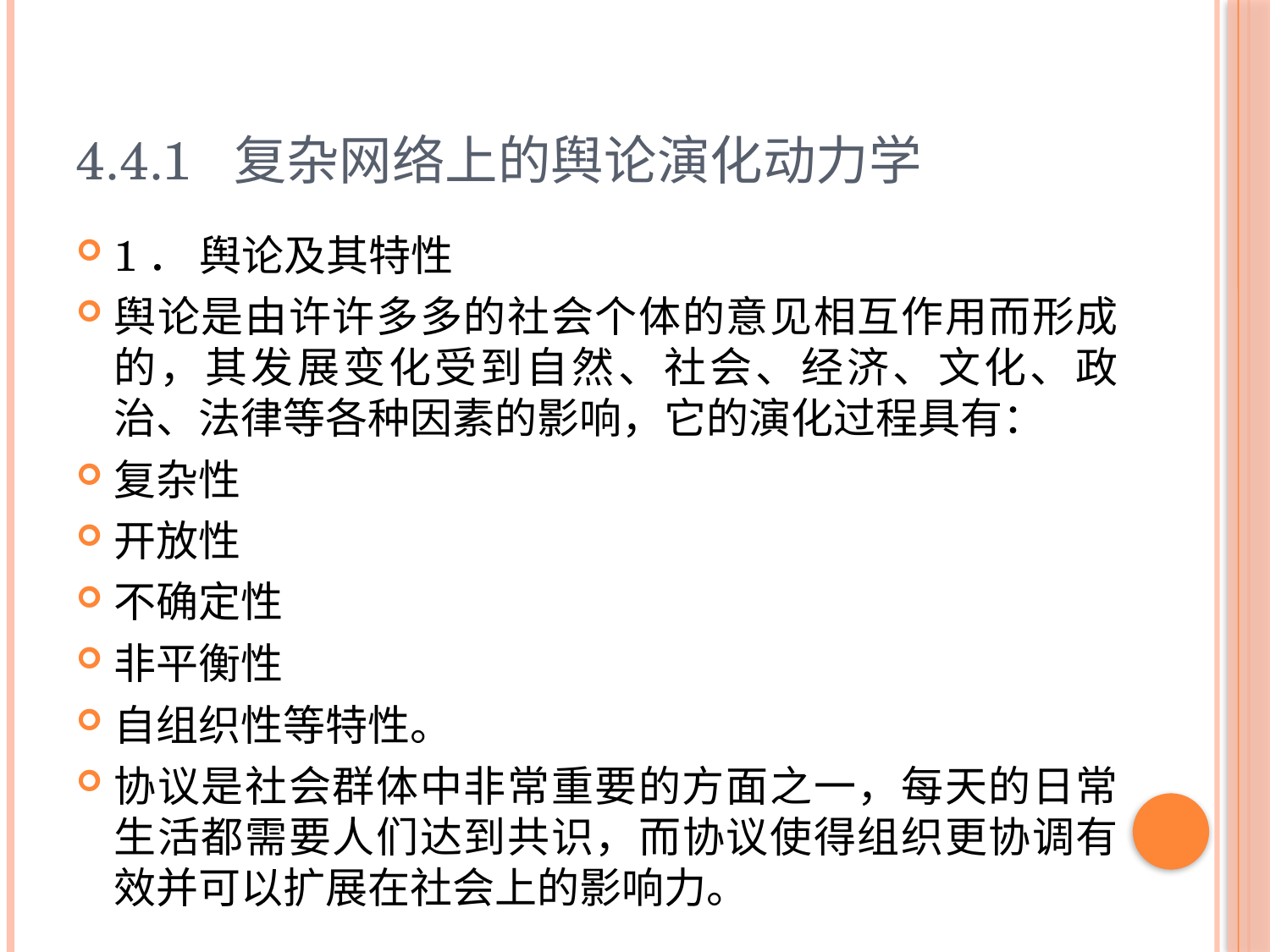

# 4.4.1  复杂网络上的舆论演化动力学
1． 舆论及其特性
舆论是由许许多多的社会个体的意见相互作用而形成的，其发展变化受到自然、社会、经济、文化、政治、法律等各种因素的影响，它的演化过程具有：
复杂性
开放性
不确定性
非平衡性
自组织性等特性。
协议是社会群体中非常重要的方面之一，每天的日常生活都需要人们达到共识，而协议使得组织更协调有效并可以扩展在社会上的影响力。